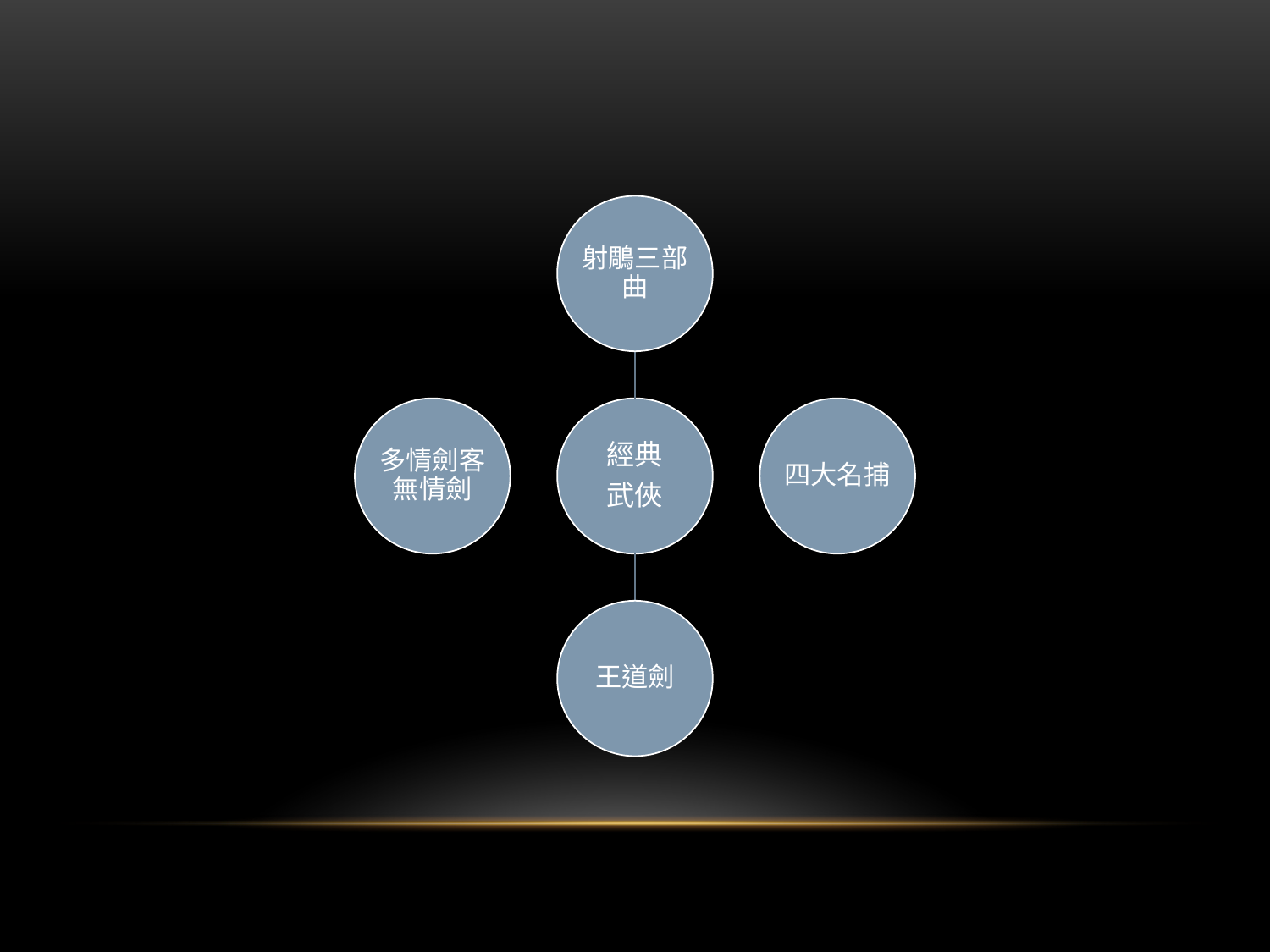

#
經典
武俠

射鵰三部曲

四大名捕

王道劍

多情劍客無情劍